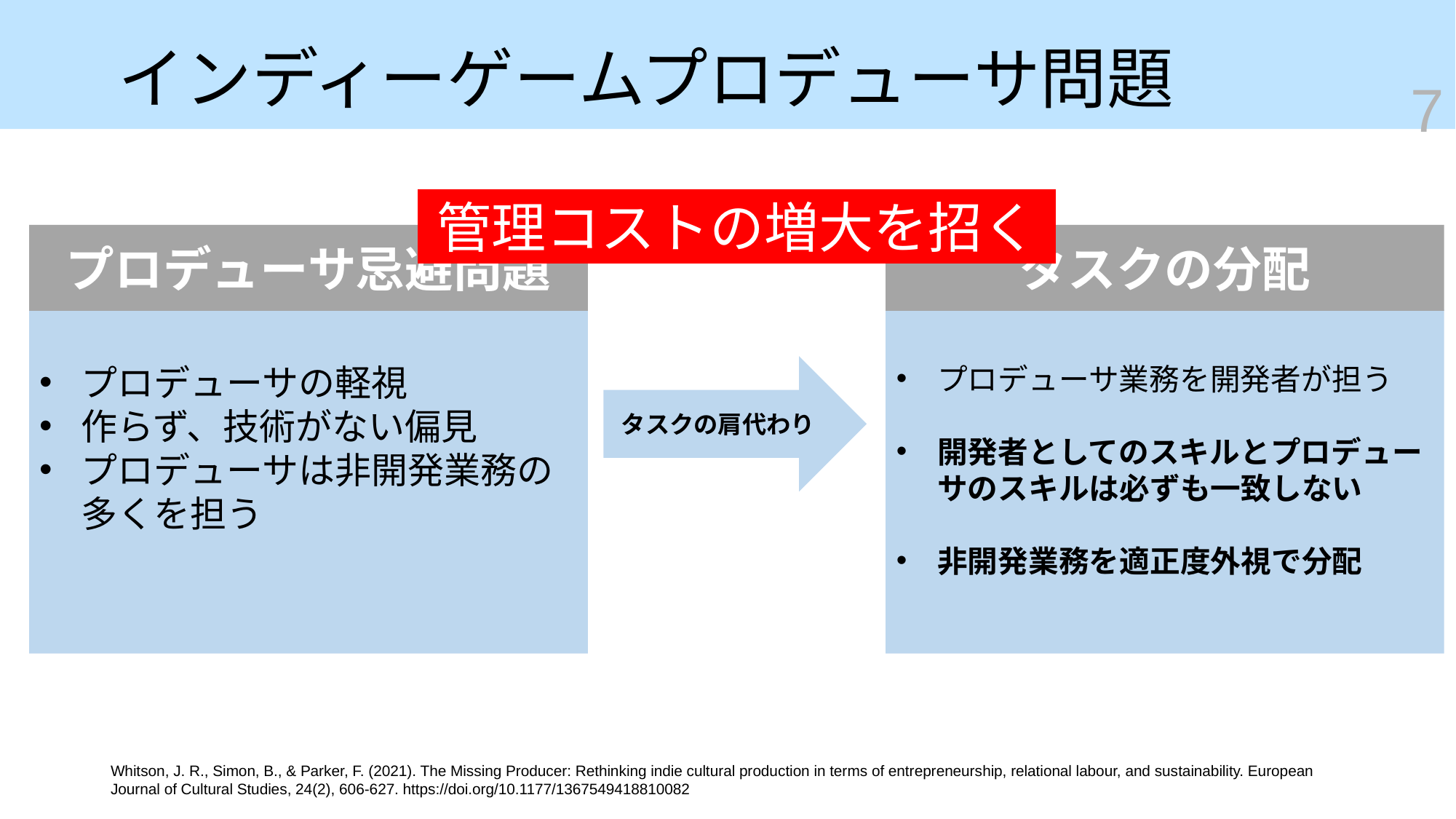

# インディーゲームプロデューサ問題
7
管理コストの増大を招く
プロデューサ忌避問題

プロデューサの軽視
作らず、技術がない偏見
プロデューサは非開発業務の多くを担う

タスクの分配

プロデューサ業務を開発者が担う

開発者としてのスキルとプロデューサのスキルは必ずも一致しない

非開発業務を適正度外視で分配

タスクの肩代わり
Whitson, J. R., Simon, B., & Parker, F. (2021). The Missing Producer: Rethinking indie cultural production in terms of entrepreneurship, relational labour, and sustainability. European Journal of Cultural Studies, 24(2), 606-627. https://doi.org/10.1177/1367549418810082